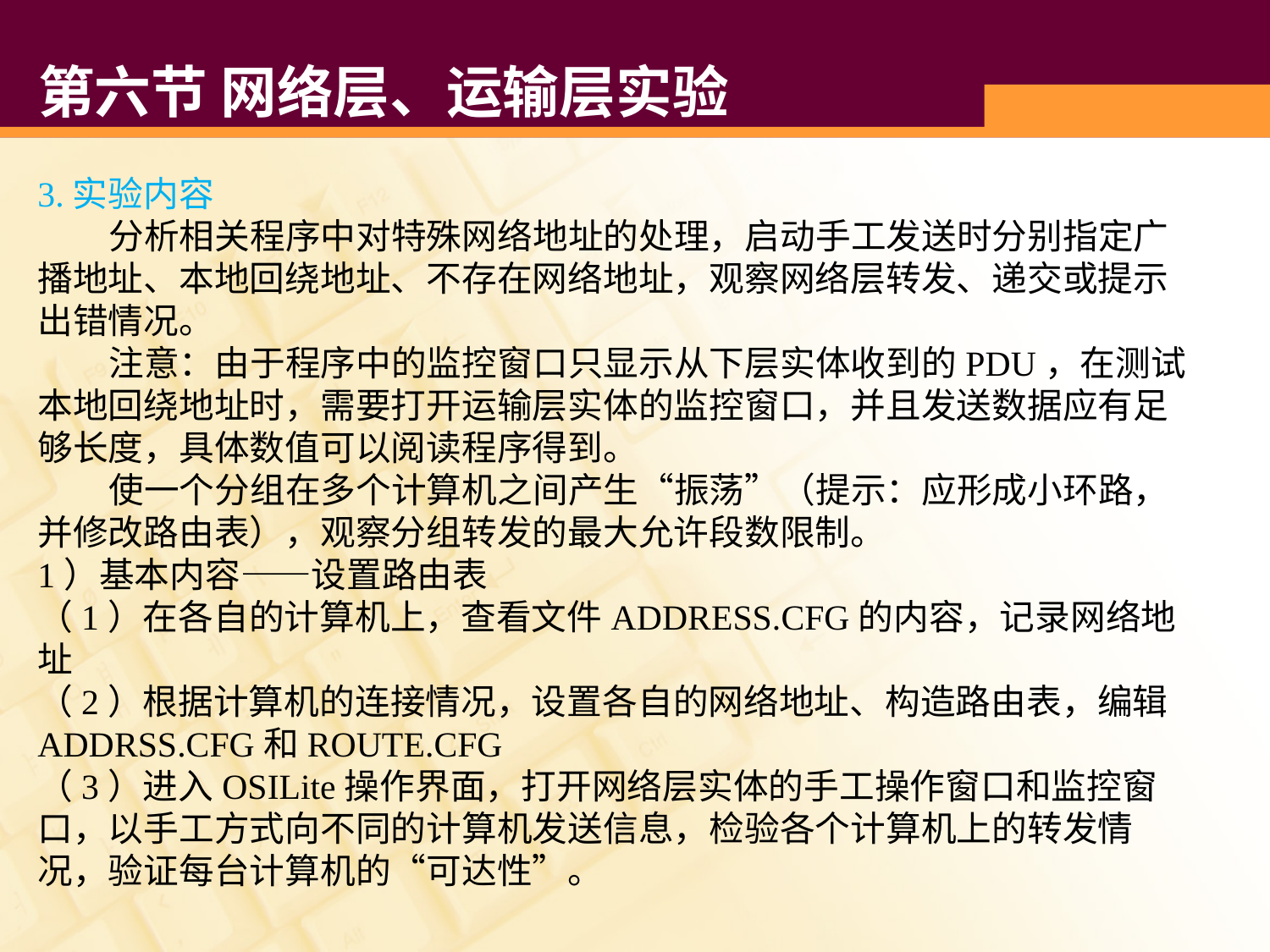

# 第六节 网络层、运输层实验
3.实验内容
        分析相关程序中对特殊网络地址的处理，启动手工发送时分别指定广播地址、本地回绕地址、不存在网络地址，观察网络层转发、递交或提示出错情况。
        注意：由于程序中的监控窗口只显示从下层实体收到的PDU，在测试本地回绕地址时，需要打开运输层实体的监控窗口，并且发送数据应有足够长度，具体数值可以阅读程序得到。
        使一个分组在多个计算机之间产生“振荡”（提示：应形成小环路，并修改路由表），观察分组转发的最大允许段数限制。
1）基本内容——设置路由表
（1）在各自的计算机上，查看文件ADDRESS.CFG的内容，记录网络地址
（2）根据计算机的连接情况，设置各自的网络地址、构造路由表，编辑ADDRSS.CFG和ROUTE.CFG
（3）进入OSILite操作界面，打开网络层实体的手工操作窗口和监控窗口，以手工方式向不同的计算机发送信息，检验各个计算机上的转发情况，验证每台计算机的“可达性”。